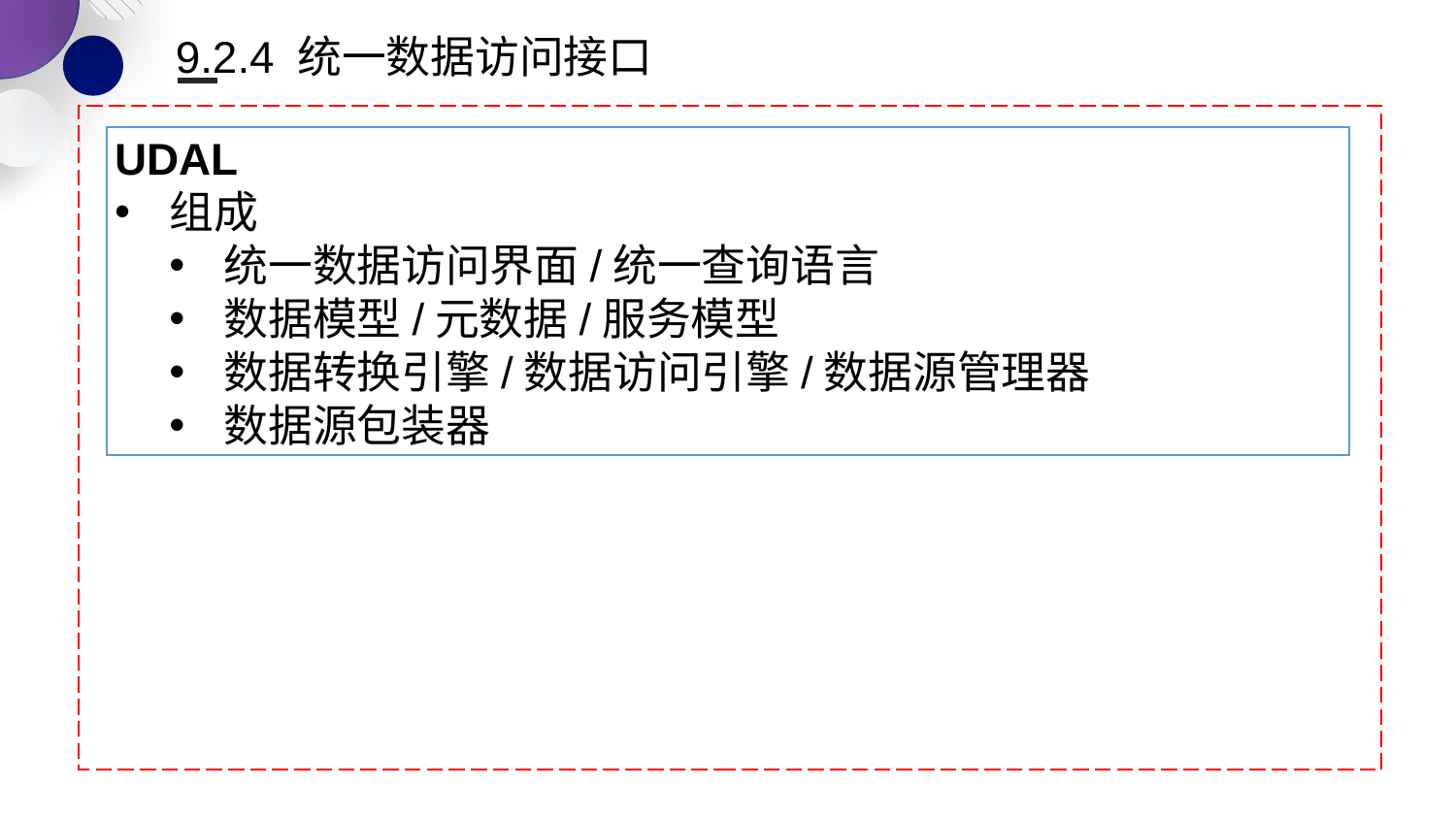

9.2.4 统一数据访问接口

UDAL
组成
统一数据访问界面/统一查询语言
数据模型/元数据/服务模型
数据转换引擎/数据访问引擎/数据源管理器
数据源包装器